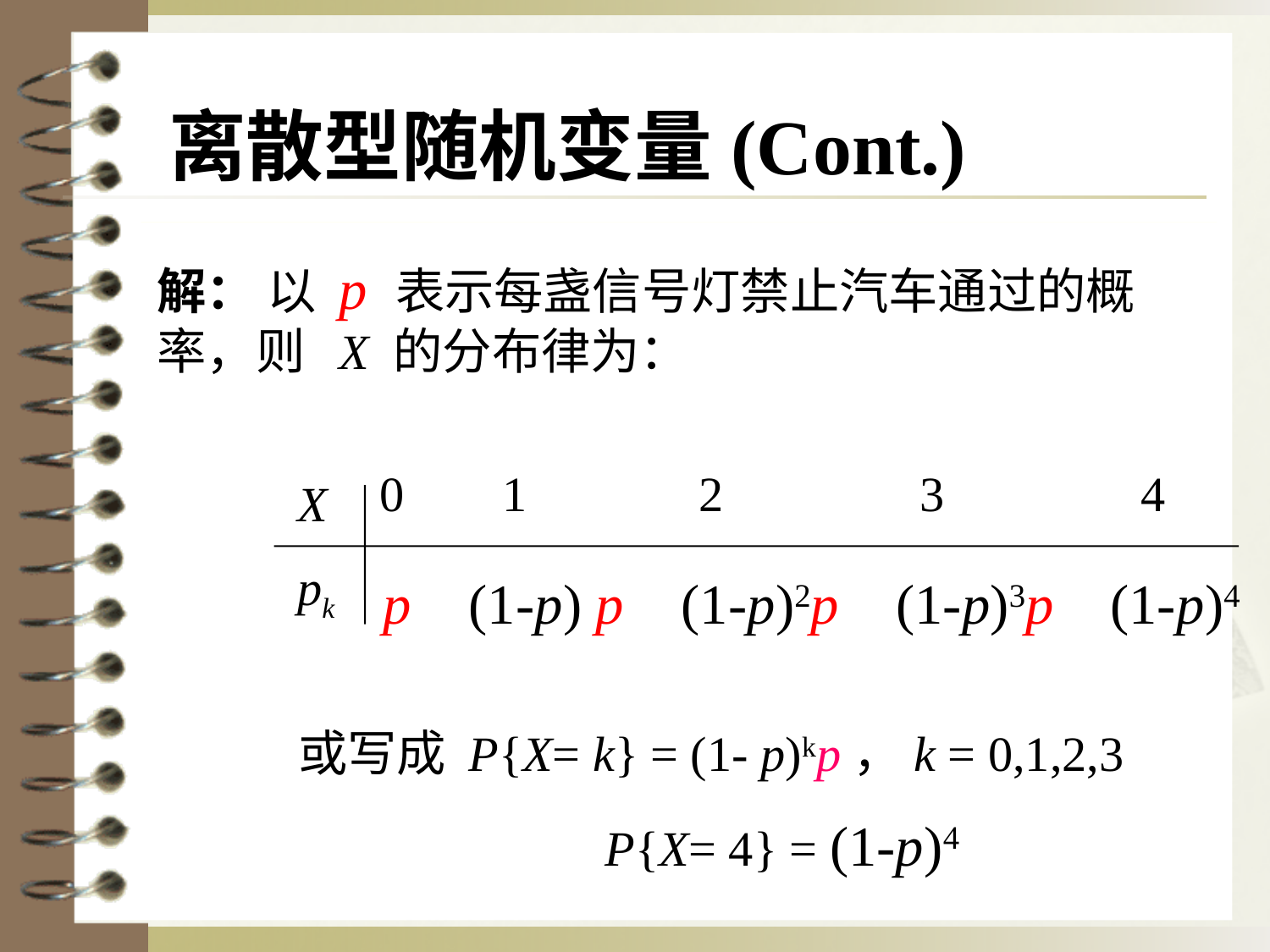

离散型随机变量(Cont.)
解： 以 p 表示每盏信号灯禁止汽车通过的概率，则  X 的分布律为：
 0        1              2                3                4

X
pk

p    (1-p) p    (1-p)2p    (1-p)3p    (1-p)4
或写成 P{X= k} = (1- p)kp，k = 0,1,2,3
                         P{X= 4} = (1-p)4